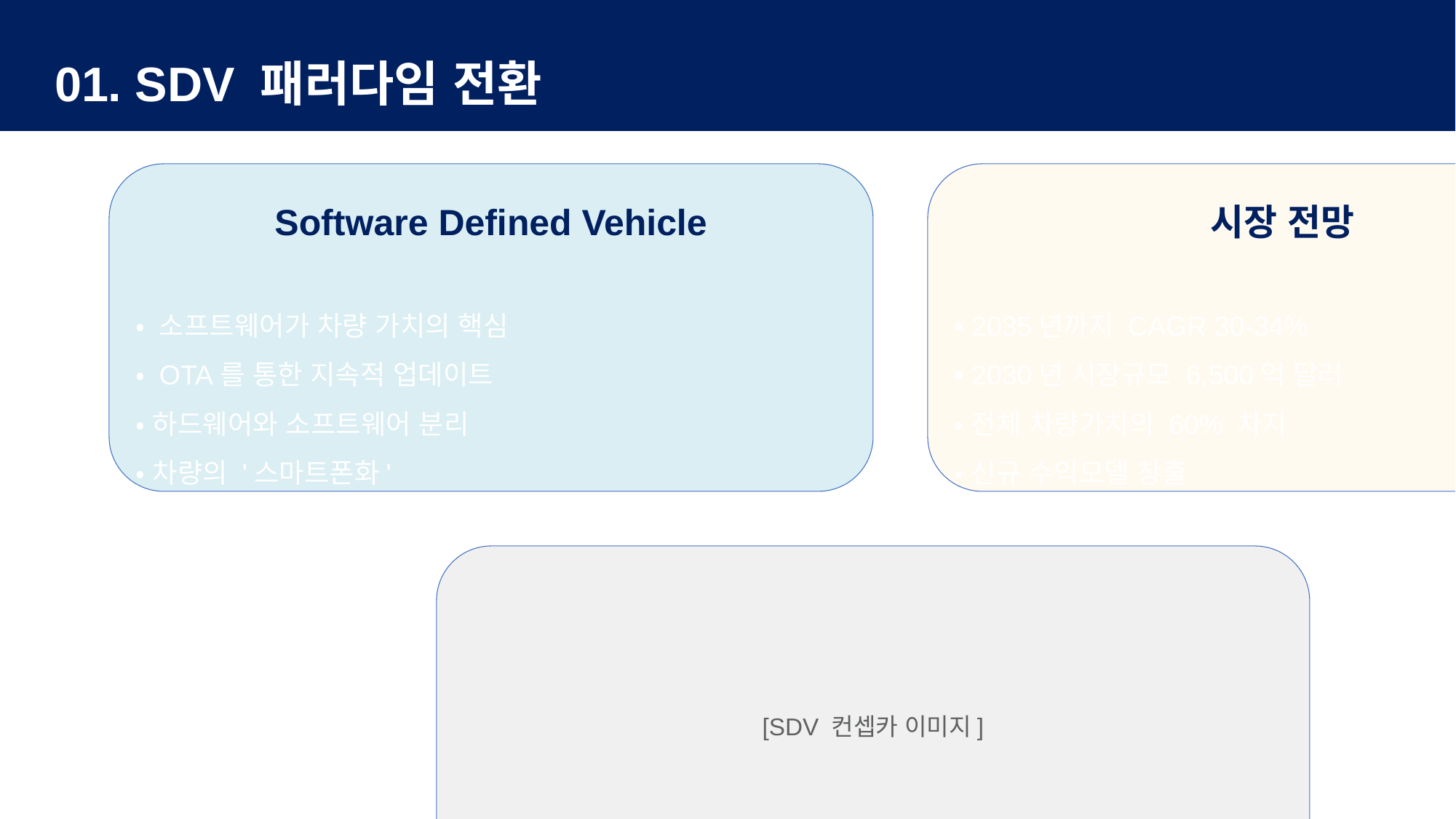

01. SDV 패러다임 전환
#

Software Defined Vehicle
• 소프트웨어가 차량 가치의 핵심
• OTA를 통한 지속적 업데이트
• 하드웨어와 소프트웨어 분리
• 차량의 '스마트폰화'

시장 전망
• 2035년까지 CAGR 30-34%
• 2030년 시장규모 6,500억 달러
• 전체 차량가치의 60% 차지
• 신규 수익모델 창출

[SDV 컨셉카 이미지]